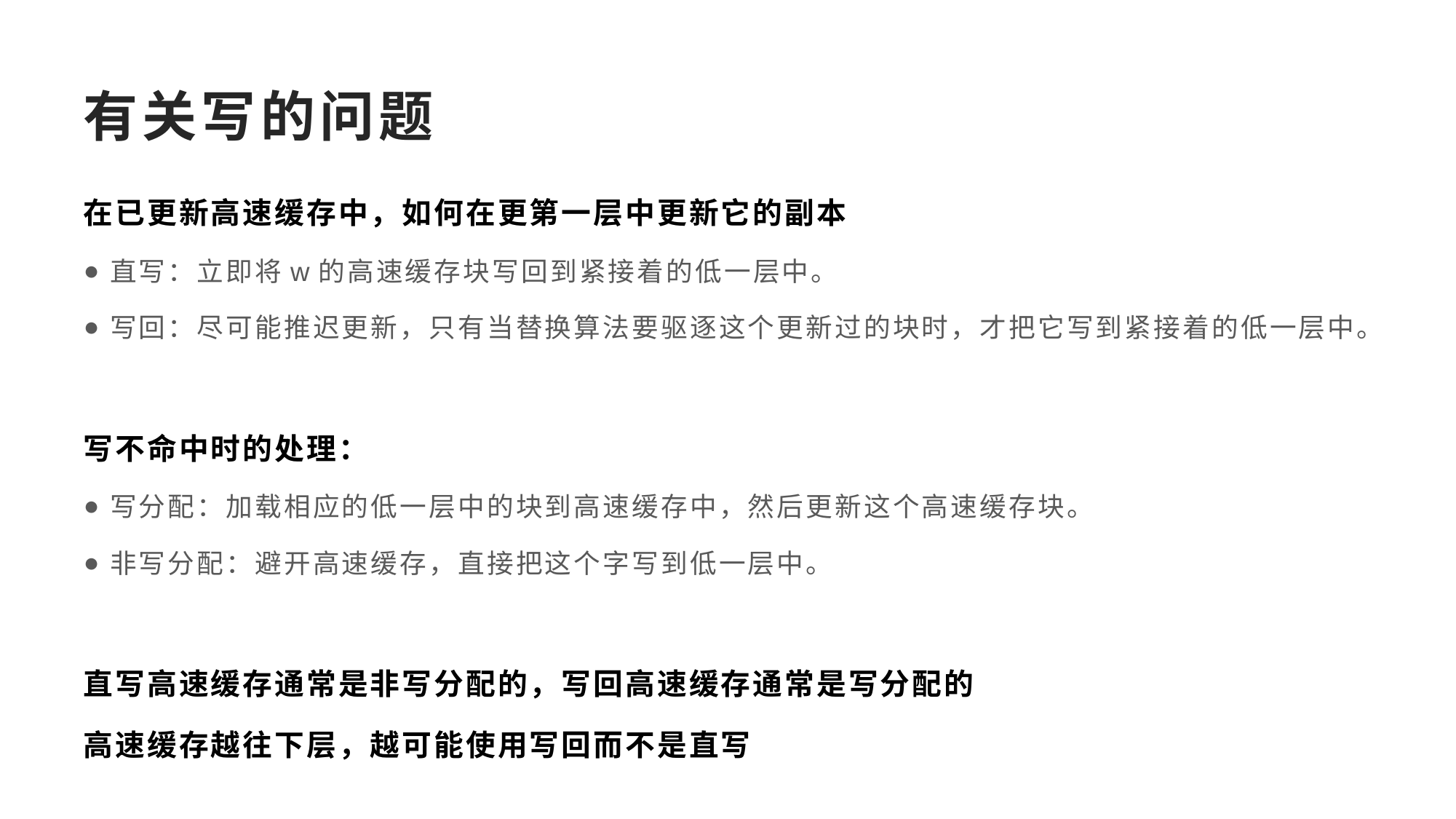

# 有关写的问题
在已更新高速缓存中，如何在更第一层中更新它的副本
直写：立即将w的高速缓存块写回到紧接着的低一层中。
写回：尽可能推迟更新，只有当替换算法要驱逐这个更新过的块时，才把它写到紧接着的低一层中。

写不命中时的处理：
写分配：加载相应的低一层中的块到高速缓存中，然后更新这个高速缓存块。
非写分配：避开高速缓存，直接把这个字写到低一层中。

直写高速缓存通常是非写分配的，写回高速缓存通常是写分配的
高速缓存越往下层，越可能使用写回而不是直写